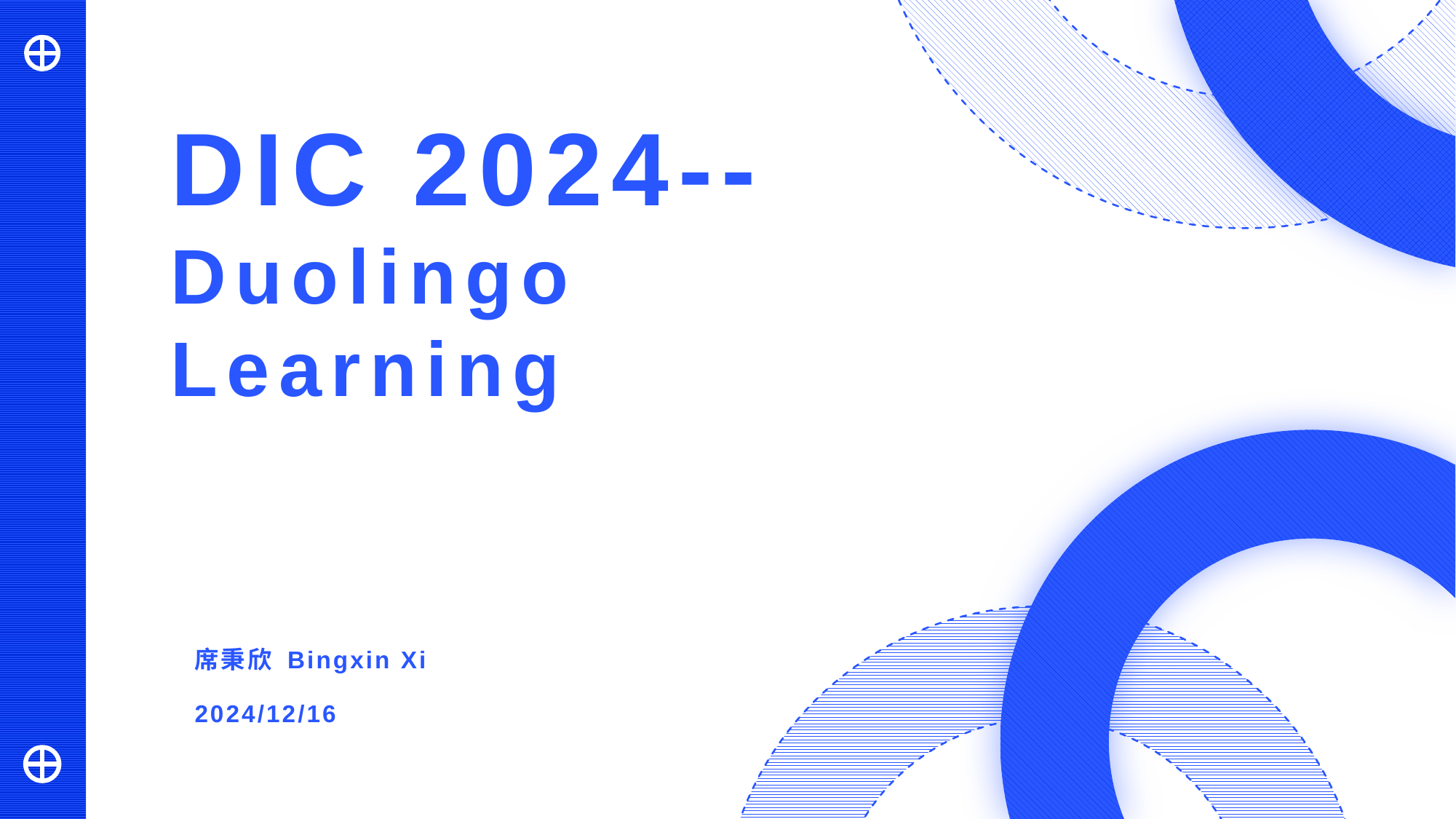

# DIC 2024--Duolingo Learning
席秉欣 Bingxin Xi
2024/12/16